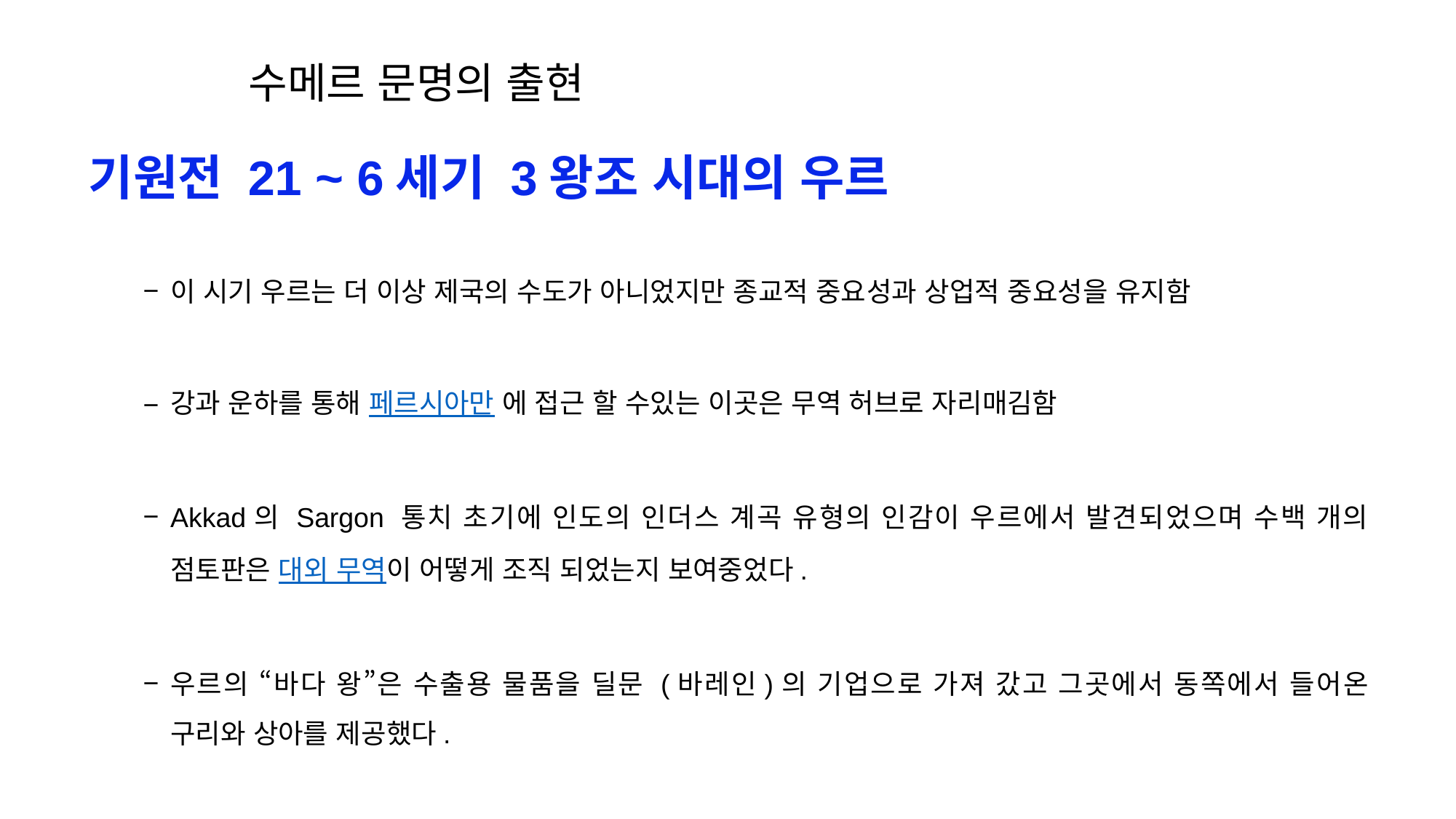

수메르 문명의 출현
기원전 21 ~ 6세기 3왕조 시대의 우르

이 시기 우르는 더 이상 제국의 수도가 아니었지만 종교적 중요성과 상업적 중요성을 유지함

강과 운하를 통해 페르시아만 에 접근 할 수있는 이곳은 무역 허브로 자리매김함

Akkad의 Sargon 통치 초기에 인도의 인더스 계곡 유형의 인감이 우르에서 발견되었으며 수백 개의 점토판은 대외 무역이 어떻게 조직 되었는지 보여중었다.

우르의 “바다 왕”은 수출용 물품을 딜문 (바레인)의 기업으로 가져 갔고 그곳에서 동쪽에서 들어온 구리와 상아를 제공했다.